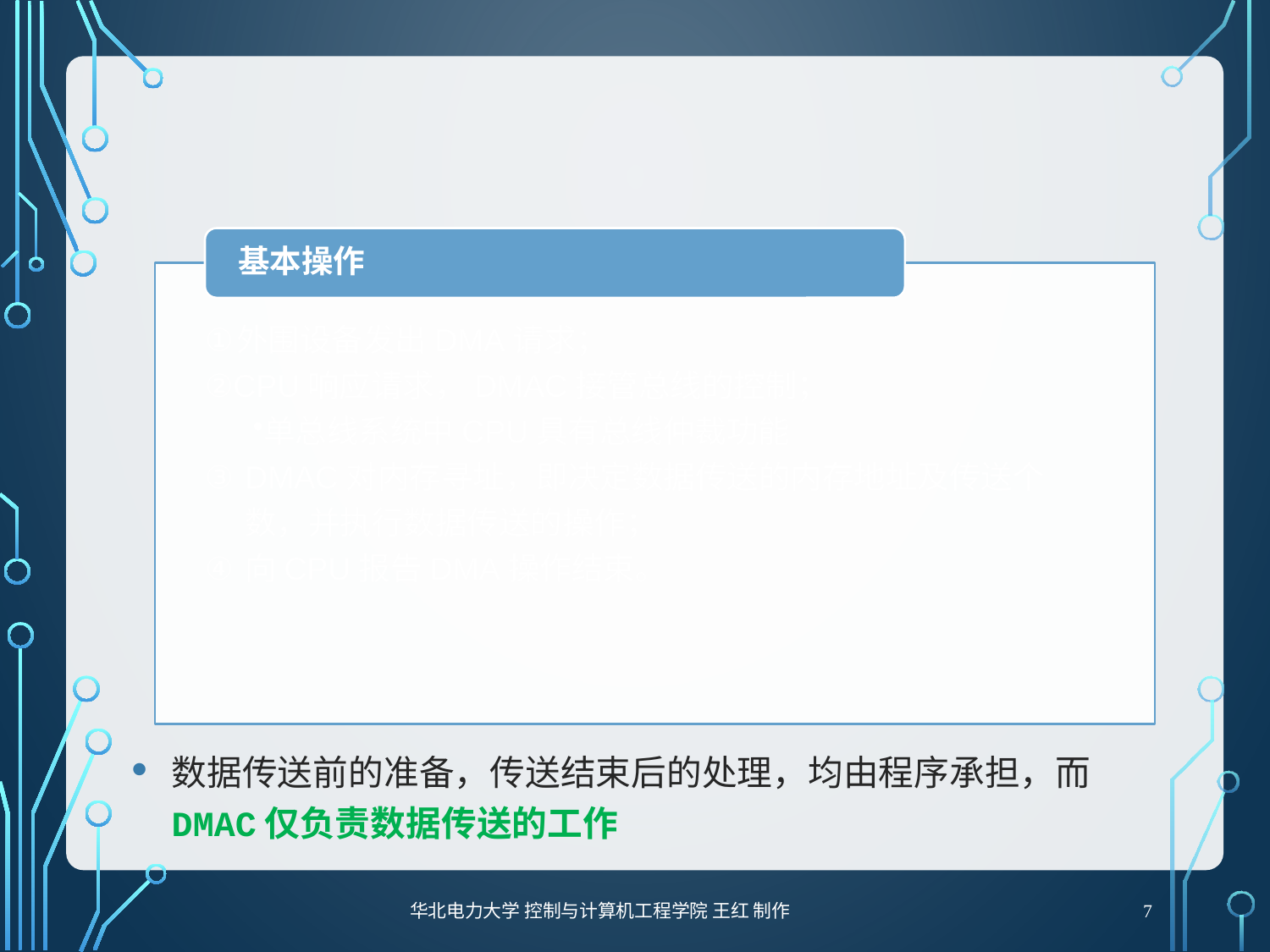

#
外围设备发出DMA请求；
CPU响应请求，DMAC接管总线的控制；
单总线系统中CPU具有总线仲裁功能
DMAC对内存寻址，即决定数据传送的内存地址及传送个数，并执行数据传送的操作；
向CPU报告DMA操作结束。
基本操作
数据传送前的准备，传送结束后的处理，均由程序承担，而DMAC仅负责数据传送的工作
7
华北电力大学 控制与计算机工程学院 王红 制作